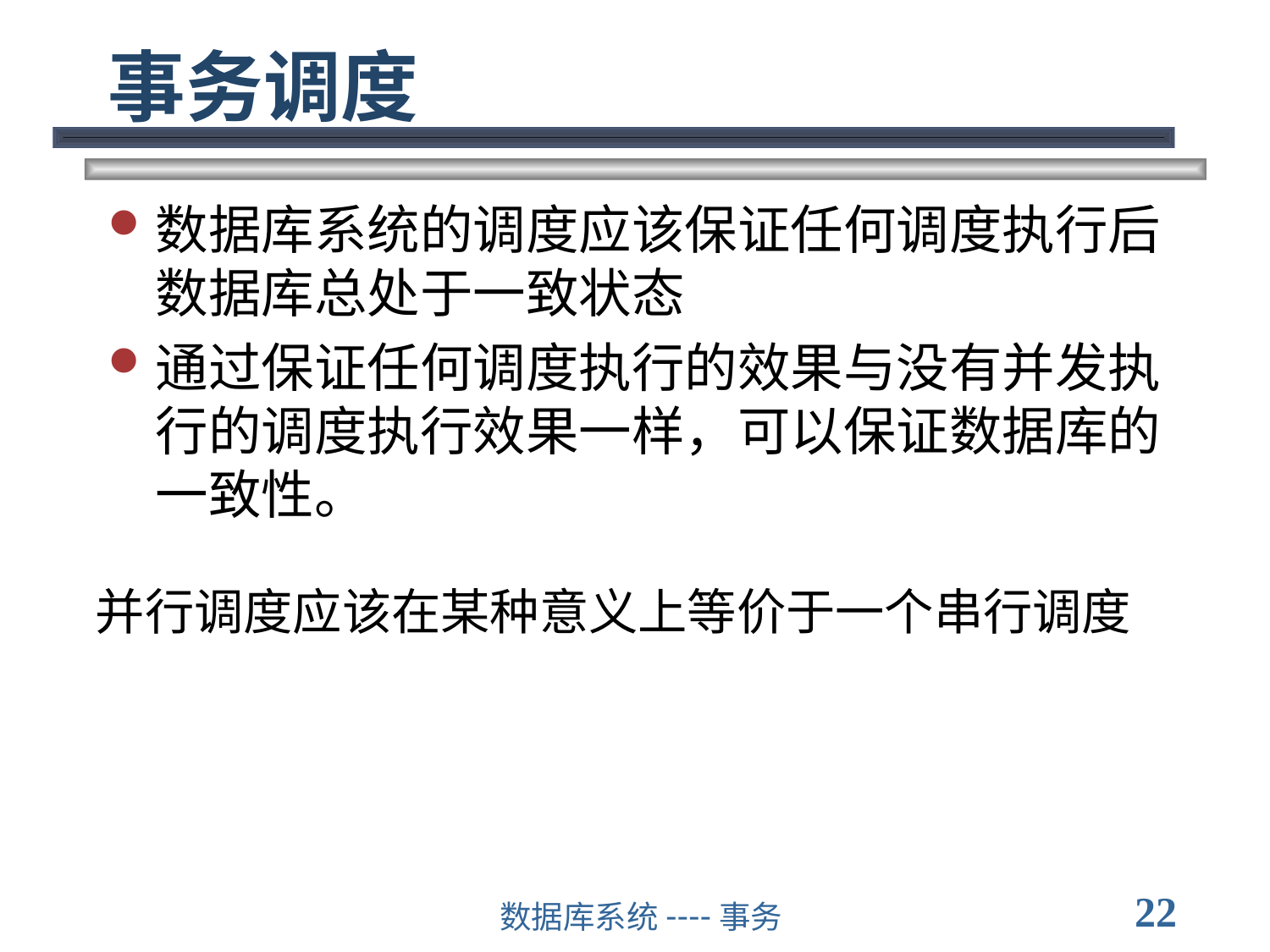

# 事务调度
数据库系统的调度应该保证任何调度执行后数据库总处于一致状态
通过保证任何调度执行的效果与没有并发执行的调度执行效果一样，可以保证数据库的一致性。
并行调度应该在某种意义上等价于一个串行调度
22
数据库系统----事务